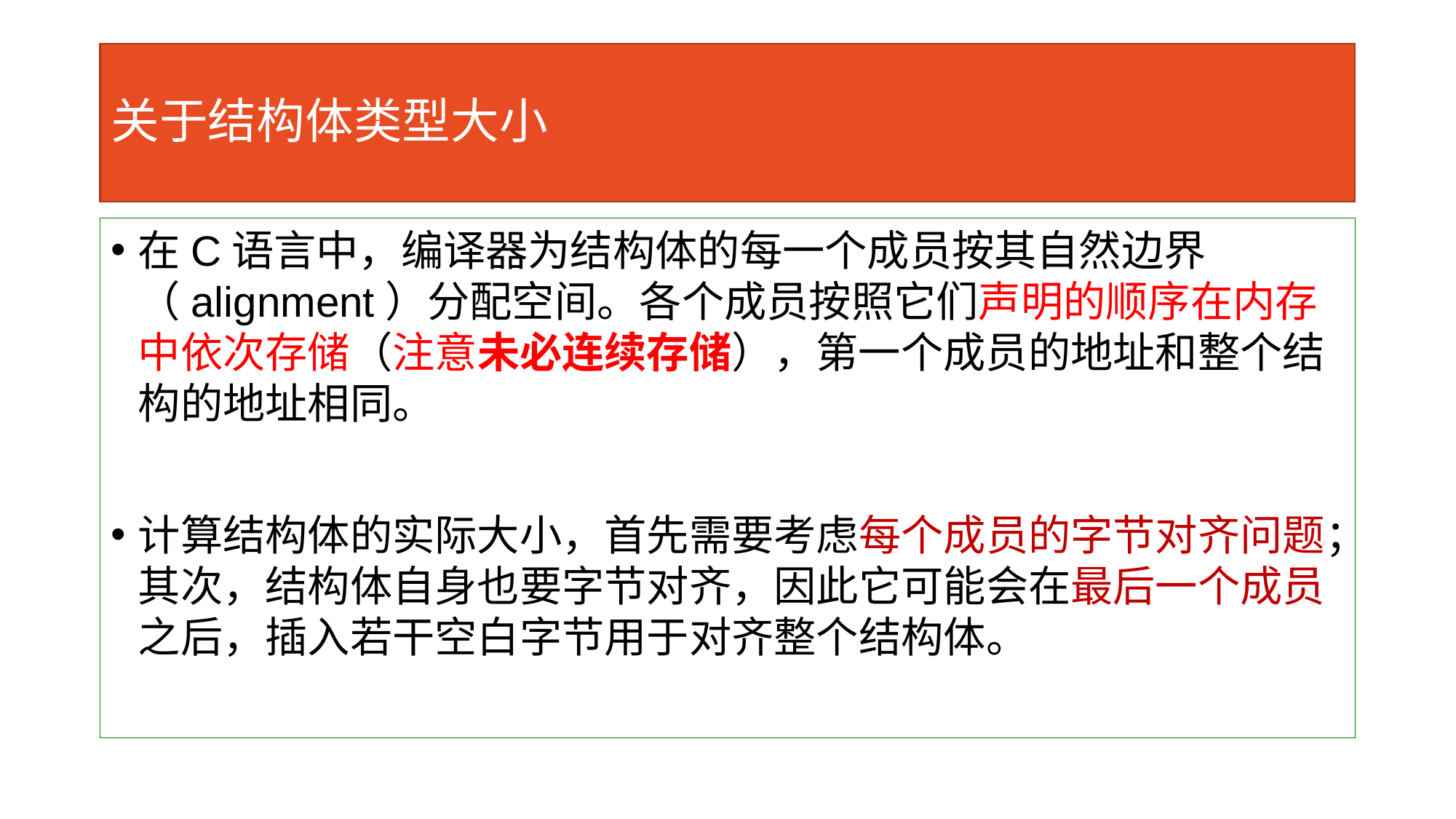

# 关于结构体类型大小
在C语言中，编译器为结构体的每一个成员按其自然边界（alignment）分配空间。各个成员按照它们声明的顺序在内存中依次存储（注意未必连续存储），第一个成员的地址和整个结构的地址相同。

计算结构体的实际大小，首先需要考虑每个成员的字节对齐问题；其次，结构体自身也要字节对齐，因此它可能会在最后一个成员之后，插入若干空白字节用于对齐整个结构体。